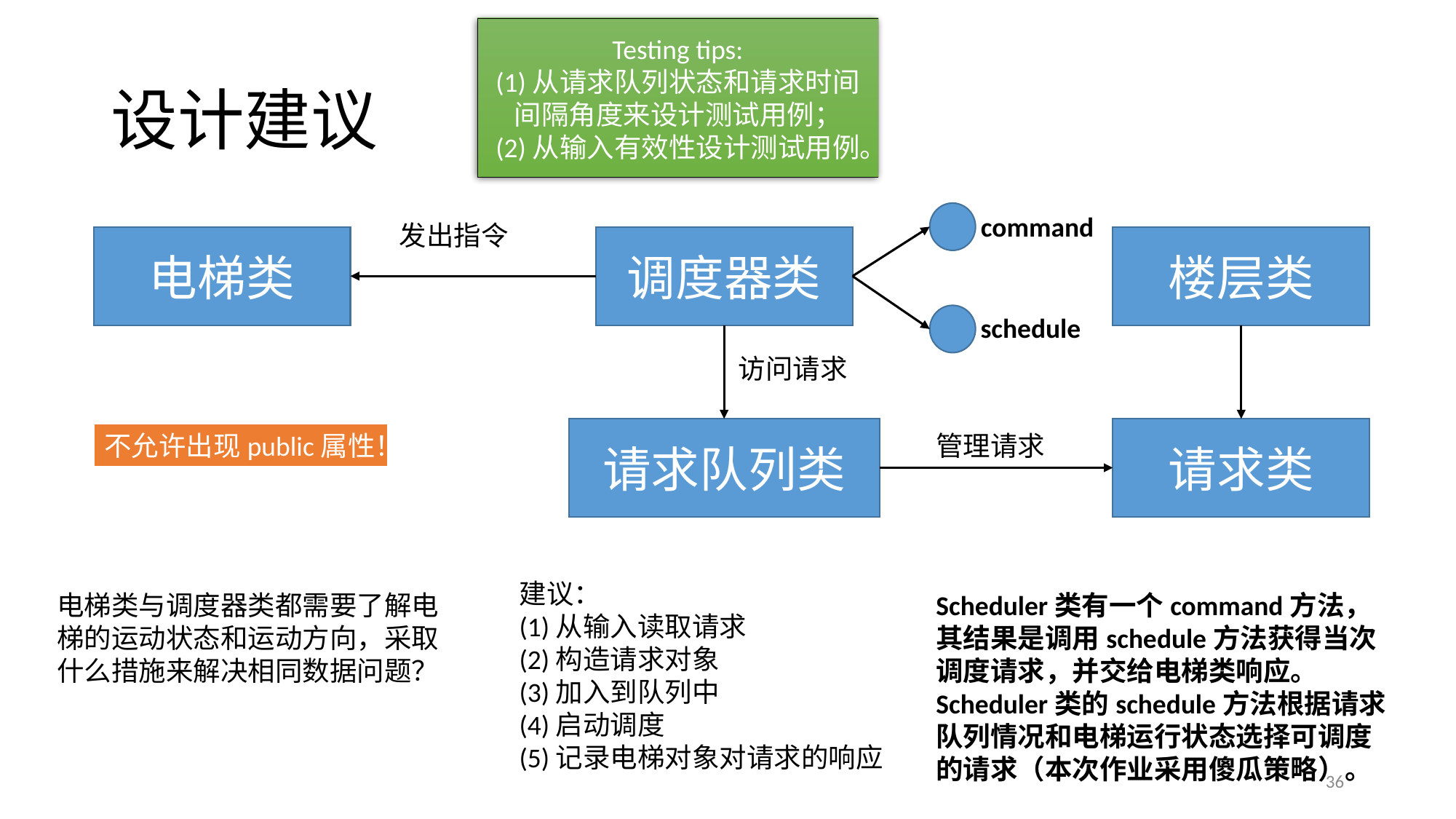

Testing tips:
(1)从请求队列状态和请求时间间隔角度来设计测试用例；
(2)从输入有效性设计测试用例。
# 设计建议

command
发出指令
电梯类
调度器类
楼层类
schedule

访问请求
请求队列类
请求类
不允许出现public属性！
管理请求
建议：
(1)从输入读取请求
(2)构造请求对象
(3)加入到队列中
(4)启动调度
(5)记录电梯对象对请求的响应
电梯类与调度器类都需要了解电梯的运动状态和运动方向，采取什么措施来解决相同数据问题？
Scheduler类有一个command方法，其结果是调用schedule方法获得当次调度请求，并交给电梯类响应。
Scheduler类的schedule方法根据请求队列情况和电梯运行状态选择可调度的请求（本次作业采用傻瓜策略）。
36